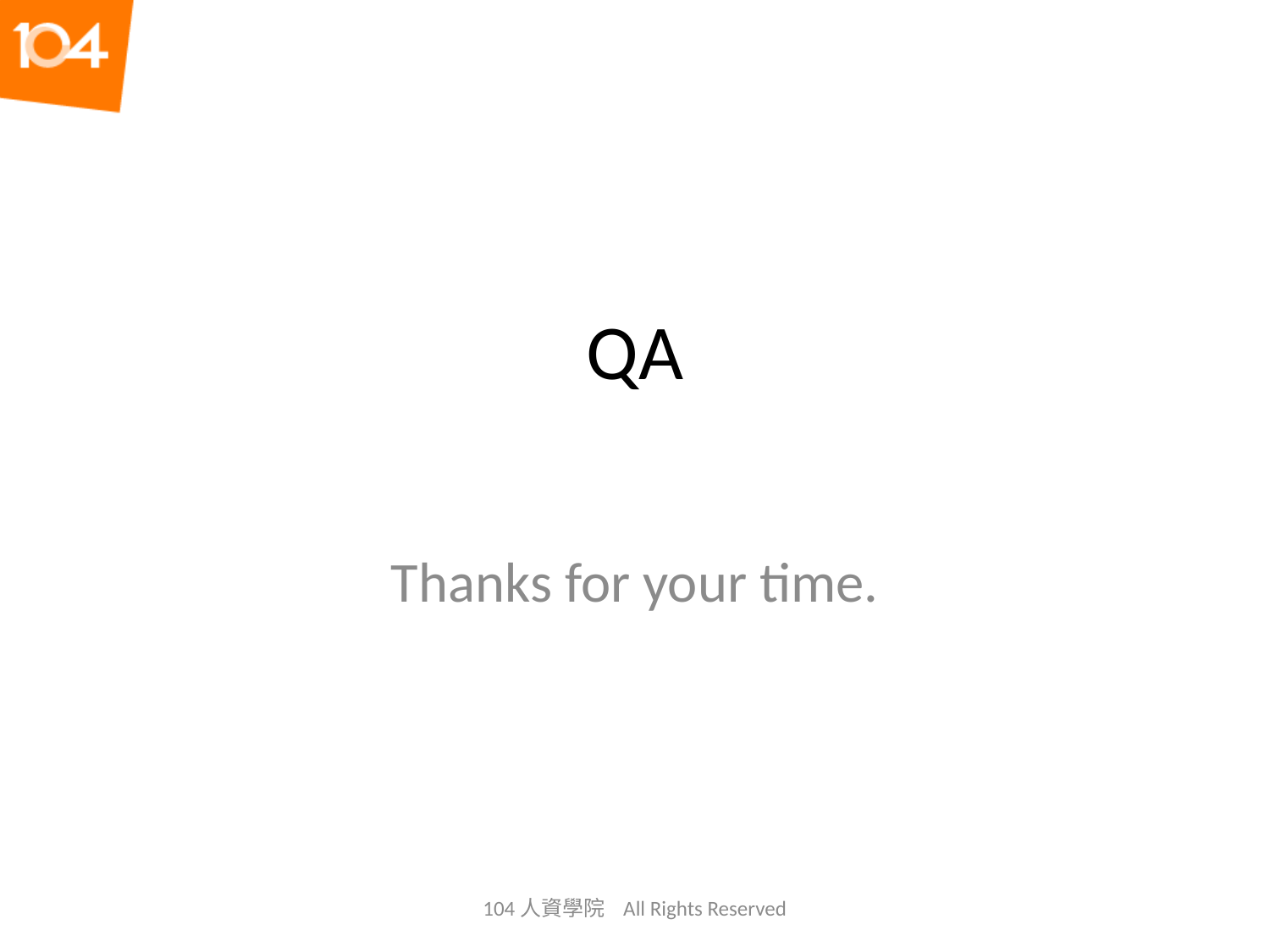

# QA
Thanks for your time.
104人資學院  All Rights Reserved